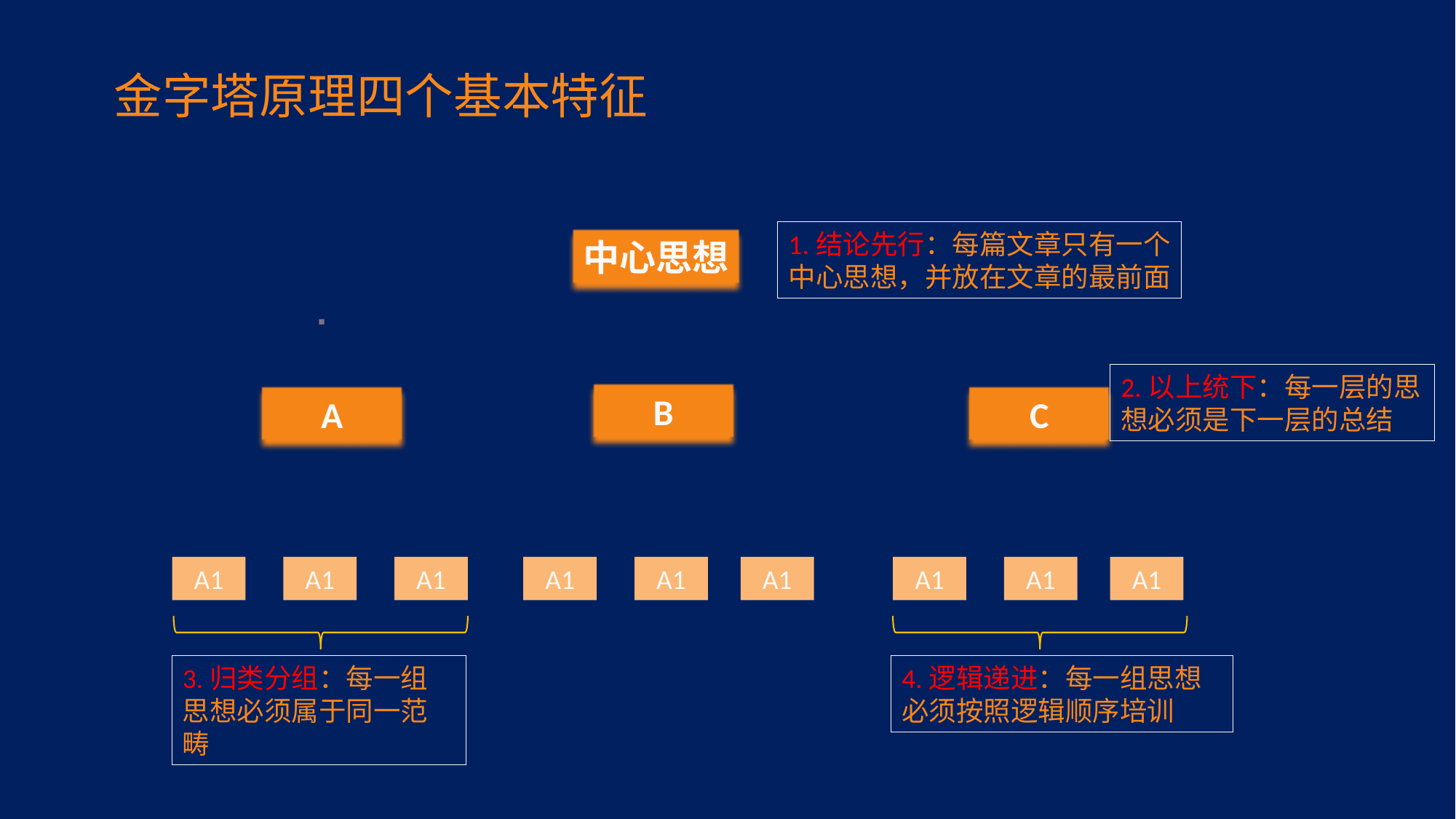

金字塔原理四个基本特征
1.结论先行：每篇文章只有一个
中心思想，并放在文章的最前面
中心思想

2.以上统下：每一层的思想必须是下一层的总结
B
A
C

A1
A1
A1
A1
A1
A1
A1
A1
A1
3.归类分组：每一组思想必须属于同一范畴
4.逻辑递进：每一组思想必须按照逻辑顺序培训